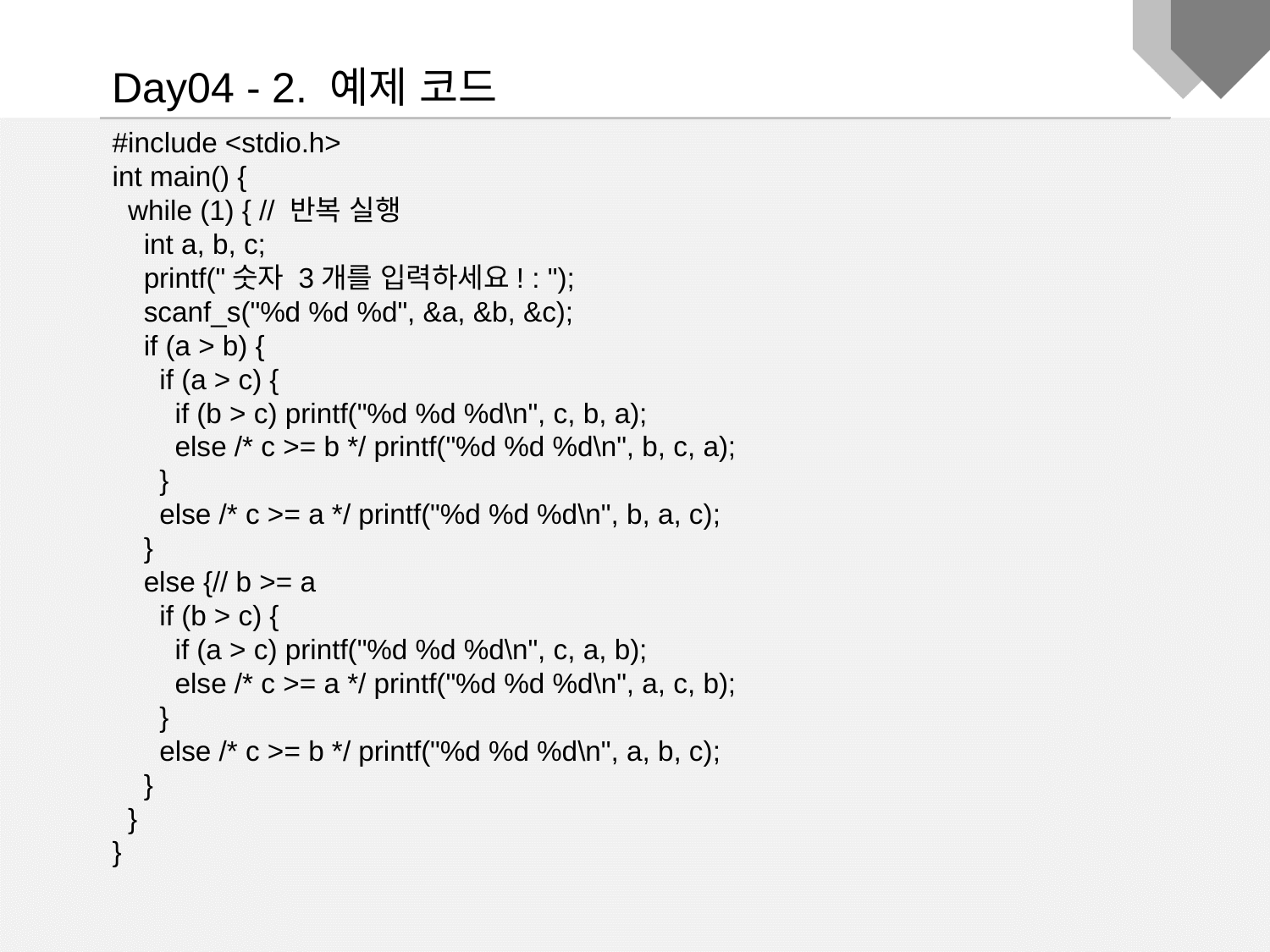

Day04 - 2. 예제 코드
#include <stdio.h>
int main() {
  while (1) { // 반복 실행
    int a, b, c;
    printf("숫자 3개를 입력하세요! : ");
    scanf_s("%d %d %d", &a, &b, &c);
    if (a > b) {
      if (a > c) {
        if (b > c) printf("%d %d %d\n", c, b, a);
        else /* c >= b */ printf("%d %d %d\n", b, c, a);
      }
      else /* c >= a */ printf("%d %d %d\n", b, a, c);
    }
    else {// b >= a
      if (b > c) {
        if (a > c) printf("%d %d %d\n", c, a, b);
        else /* c >= a */ printf("%d %d %d\n", a, c, b);
      }
      else /* c >= b */ printf("%d %d %d\n", a, b, c);
    }
  }
}